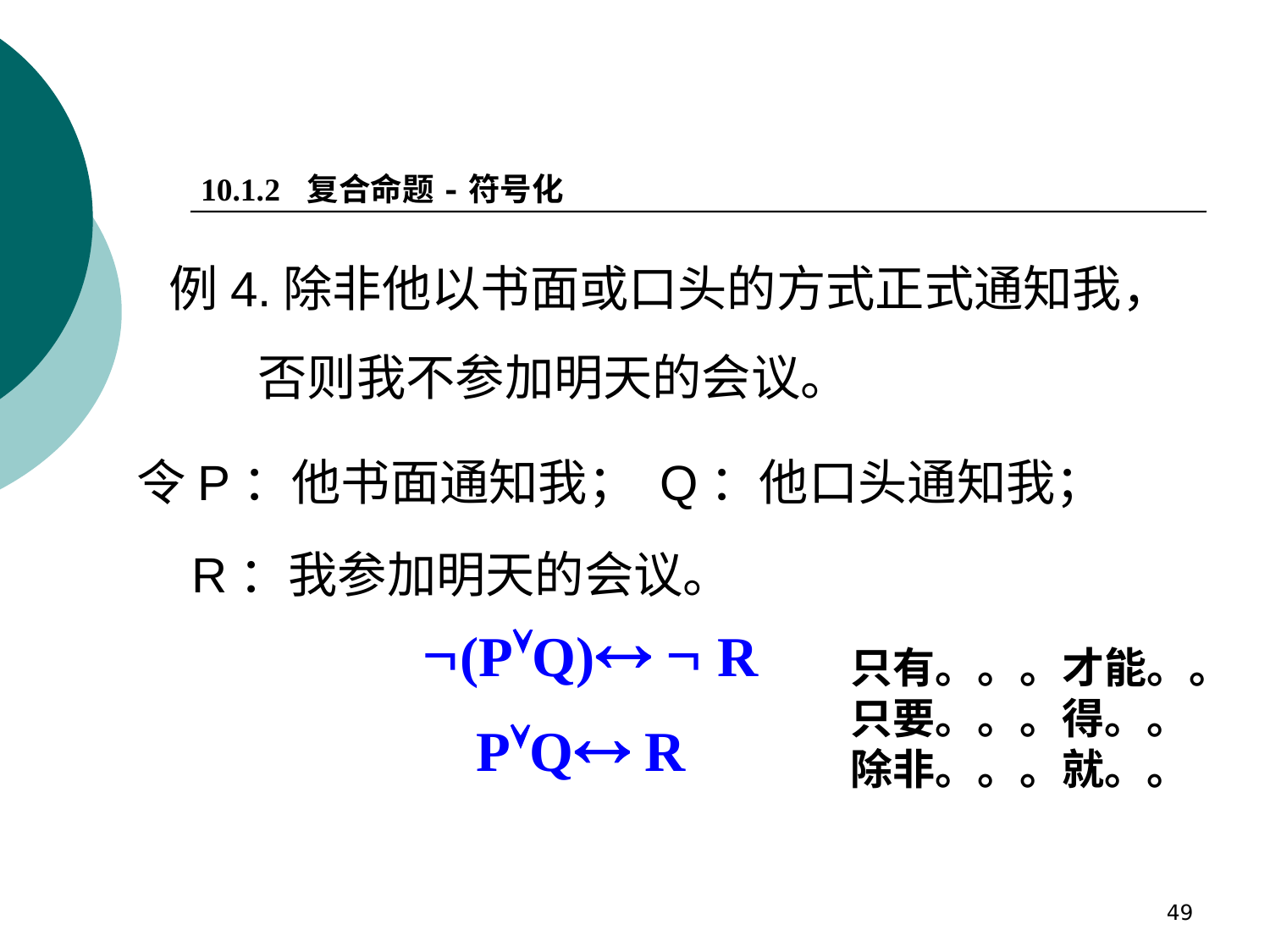

10.1.2 复合命题-符号化
例4.除非他以书面或口头的方式正式通知我，
       否则我不参加明天的会议。
令P：他书面通知我； Q：他口头通知我；
    R：我参加明天的会议。
¬(P∨Q)↔ ¬ R
只有。。。才能。。
只要。。。得。。
除非。。。就。。
P∨Q↔ R
49